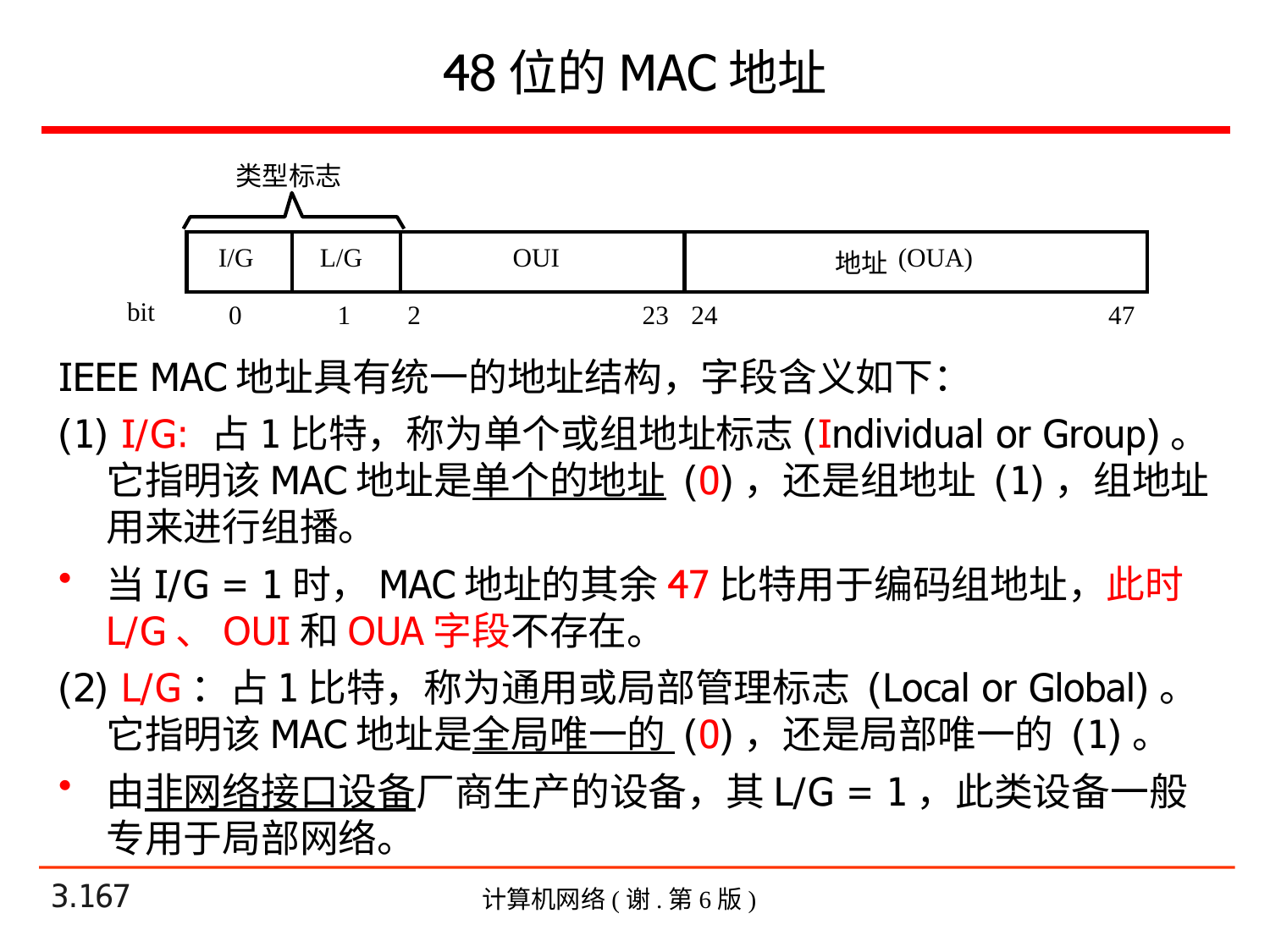

# 48位的MAC地址

类型标志

I/G
L/G
OUI
(OUA)
地址
bit
0
1
2
23
24
47
IEEE MAC地址具有统一的地址结构，字段含义如下：
(1) I/G: 占1比特，称为单个或组地址标志(Individual or Group)。它指明该MAC地址是单个的地址 (0)，还是组地址 (1)，组地址用来进行组播。
当I/G = 1时，MAC地址的其余47比特用于编码组地址，此时L/G、OUI和OUA字段不存在。
(2) L/G：占1比特，称为通用或局部管理标志 (Local or Global)。它指明该MAC地址是全局唯一的 (0)，还是局部唯一的 (1)。
由非网络接口设备厂商生产的设备，其L/G = 1，此类设备一般专用于局部网络。